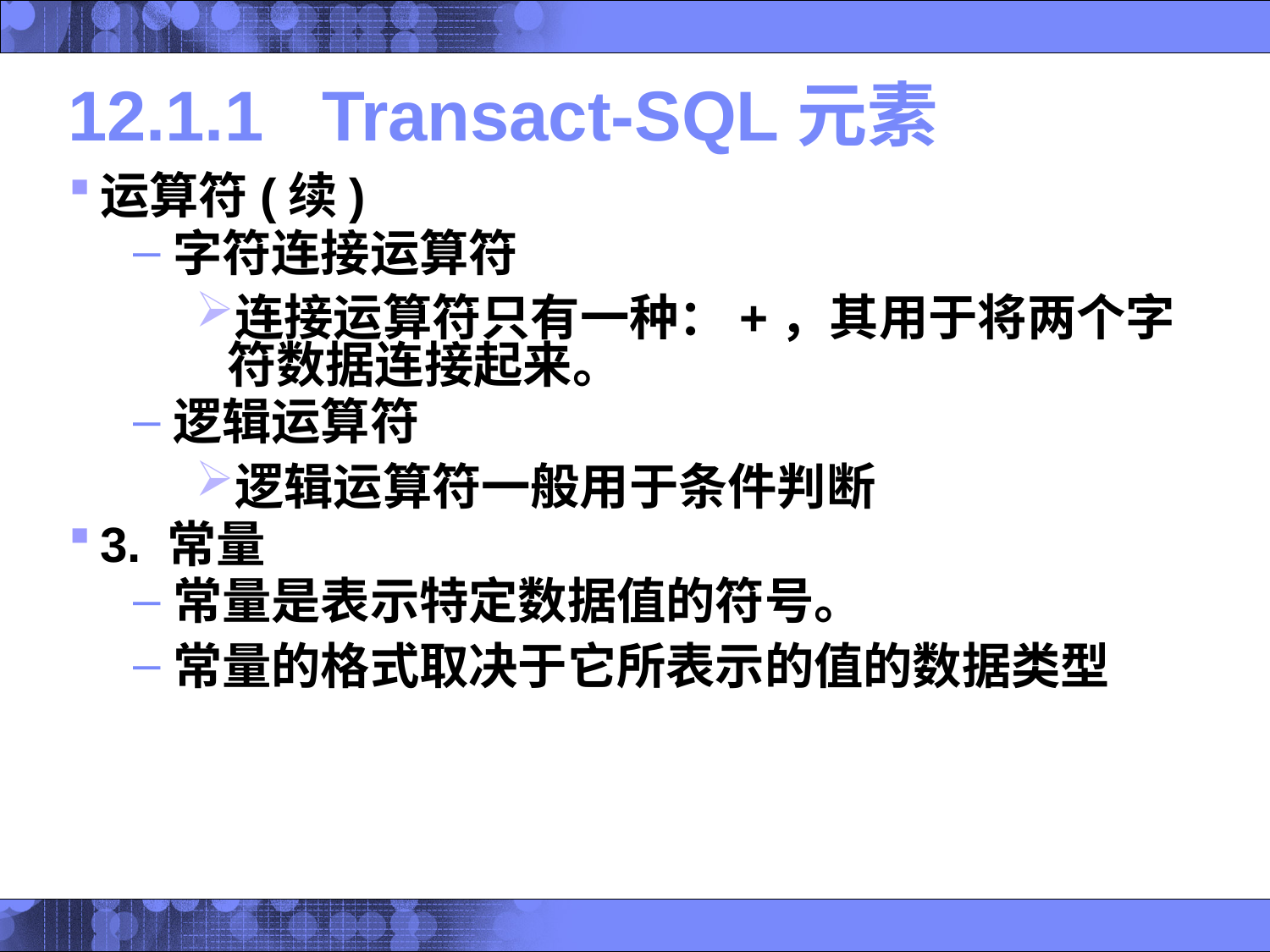

# 12.1.1	Transact-SQL元素
运算符(续)
字符连接运算符
连接运算符只有一种：+，其用于将两个字符数据连接起来。
逻辑运算符
逻辑运算符一般用于条件判断
3. 常量
常量是表示特定数据值的符号。
常量的格式取决于它所表示的值的数据类型